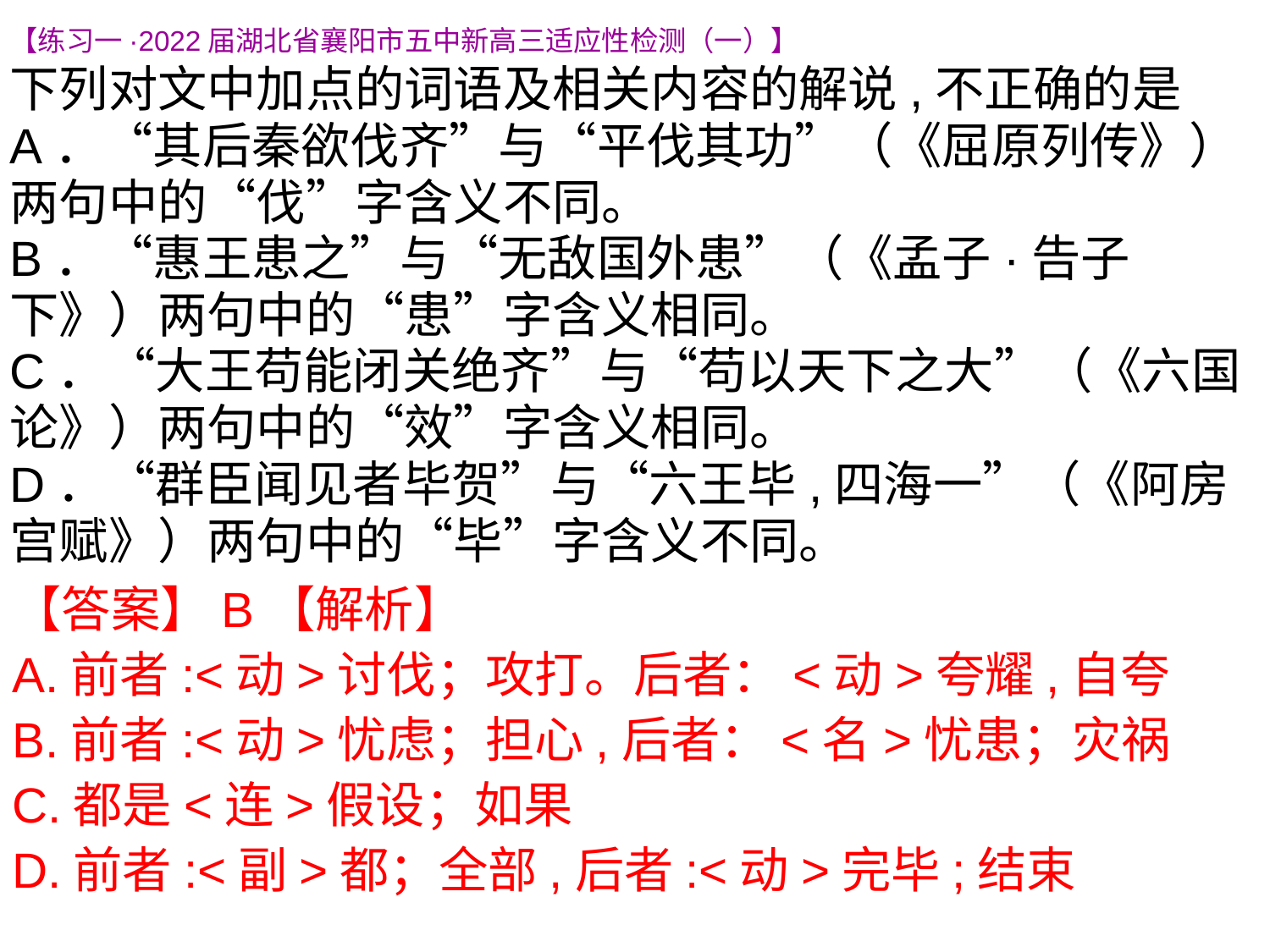

【练习一·2022届湖北省襄阳市五中新高三适应性检测（一）】
下列对文中加点的词语及相关内容的解说,不正确的是
A．“其后秦欲伐齐”与“平伐其功”（《屈原列传》）两句中的“伐”字含义不同。
B．“惠王患之”与“无敌国外患”（《孟子·告子下》）两句中的“患”字含义相同。
C．“大王苟能闭关绝齐”与“苟以天下之大”（《六国论》）两句中的“效”字含义相同。
D．“群臣闻见者毕贺”与“六王毕,四海一”（《阿房宫赋》）两句中的“毕”字含义不同。
【答案】B【解析】
A.前者:<动>讨伐；攻打。后者：<动>夸耀,自夸
B.前者:<动>忧虑；担心,后者：<名>忧患；灾祸
C.都是<连>假设；如果
D.前者:<副>都；全部,后者:<动>完毕;结束